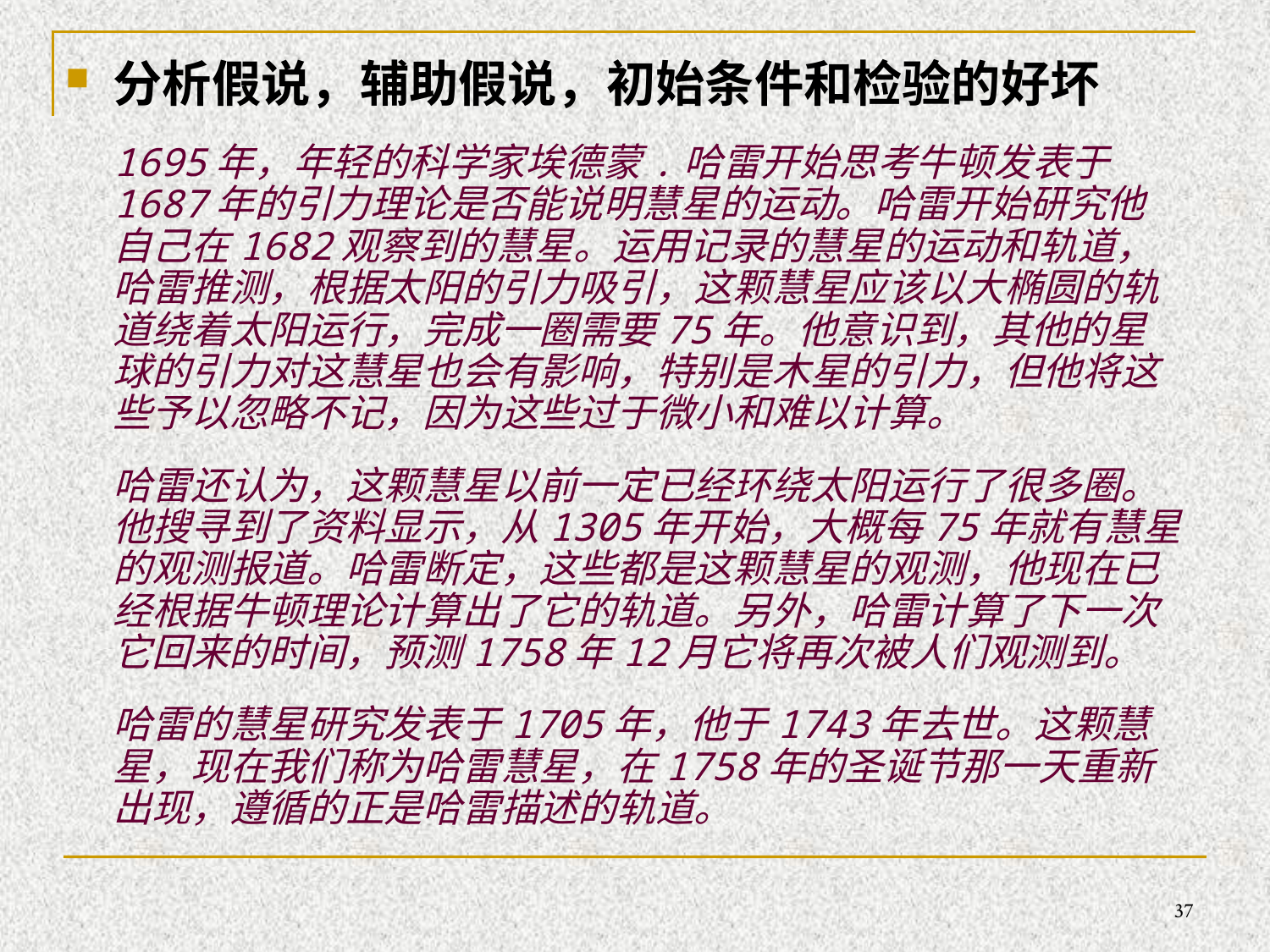

分析假说，辅助假说，初始条件和检验的好坏

	1695年，年轻的科学家埃德蒙.哈雷开始思考牛顿发表于1687年的引力理论是否能说明慧星的运动。哈雷开始研究他自己在1682观察到的慧星。运用记录的慧星的运动和轨道，哈雷推测，根据太阳的引力吸引，这颗慧星应该以大椭圆的轨道绕着太阳运行，完成一圈需要75年。他意识到，其他的星球的引力对这慧星也会有影响，特别是木星的引力，但他将这些予以忽略不记，因为这些过于微小和难以计算。

	哈雷还认为，这颗慧星以前一定已经环绕太阳运行了很多圈。他搜寻到了资料显示，从1305年开始，大概每75年就有慧星的观测报道。哈雷断定，这些都是这颗慧星的观测，他现在已经根据牛顿理论计算出了它的轨道。另外，哈雷计算了下一次它回来的时间，预测1758年12月它将再次被人们观测到。

	哈雷的慧星研究发表于1705年，他于1743年去世。这颗慧星，现在我们称为哈雷慧星，在1758年的圣诞节那一天重新出现，遵循的正是哈雷描述的轨道。
37